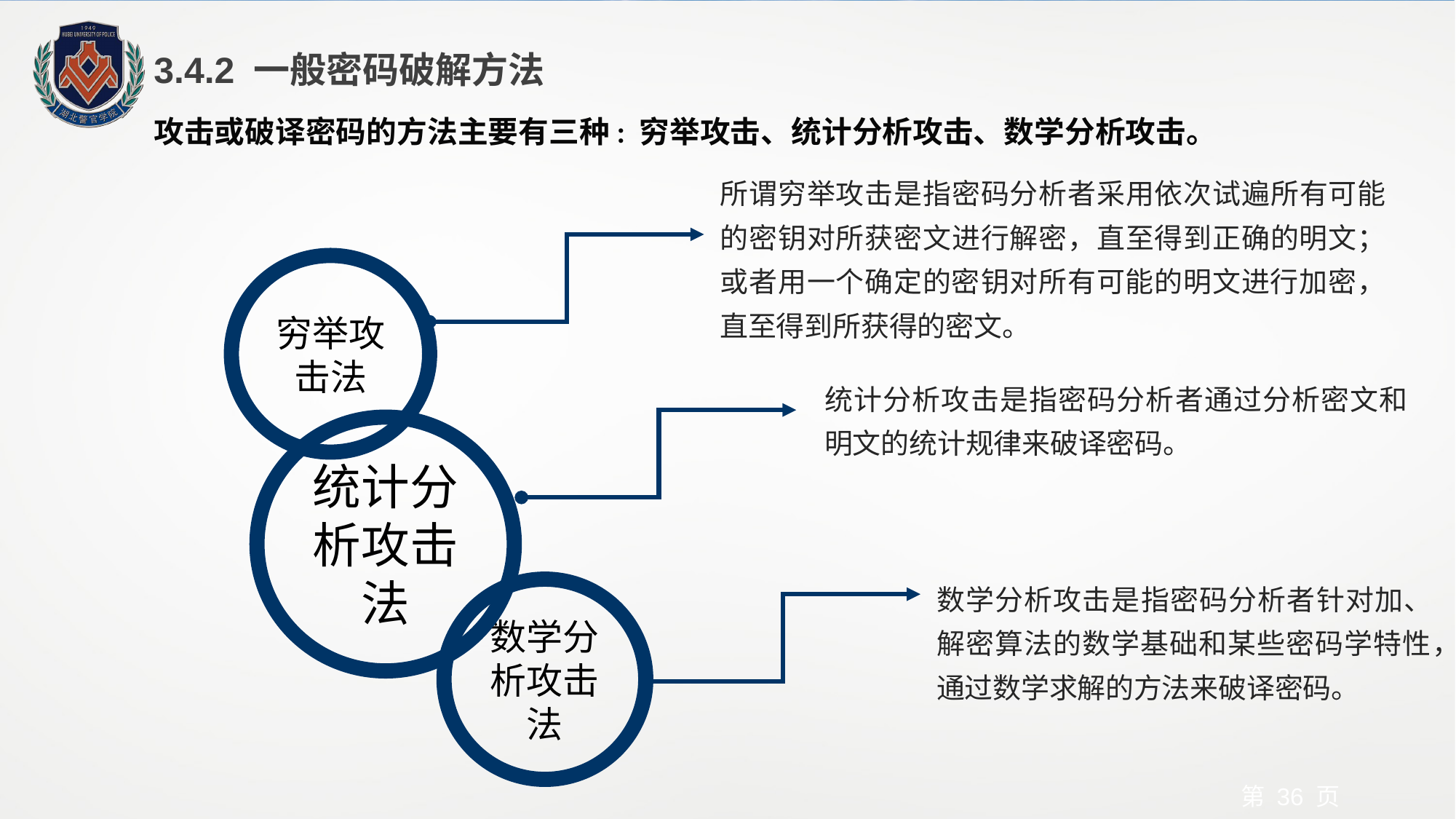

3.4.2 一般密码破解方法
攻击或破译密码的方法主要有三种: 穷举攻击、统计分析攻击、数学分析攻击。
所谓穷举攻击是指密码分析者采用依次试遍所有可能的密钥对所获密文进行解密，直至得到正确的明文；或者用一个确定的密钥对所有可能的明文进行加密，直至得到所获得的密文。
穷举攻击法
统计分析攻击是指密码分析者通过分析密文和明文的统计规律来破译密码。
统计分析攻击法
数学分析攻击是指密码分析者针对加、解密算法的数学基础和某些密码学特性，通过数学求解的方法来破译密码。
数学分析攻击法